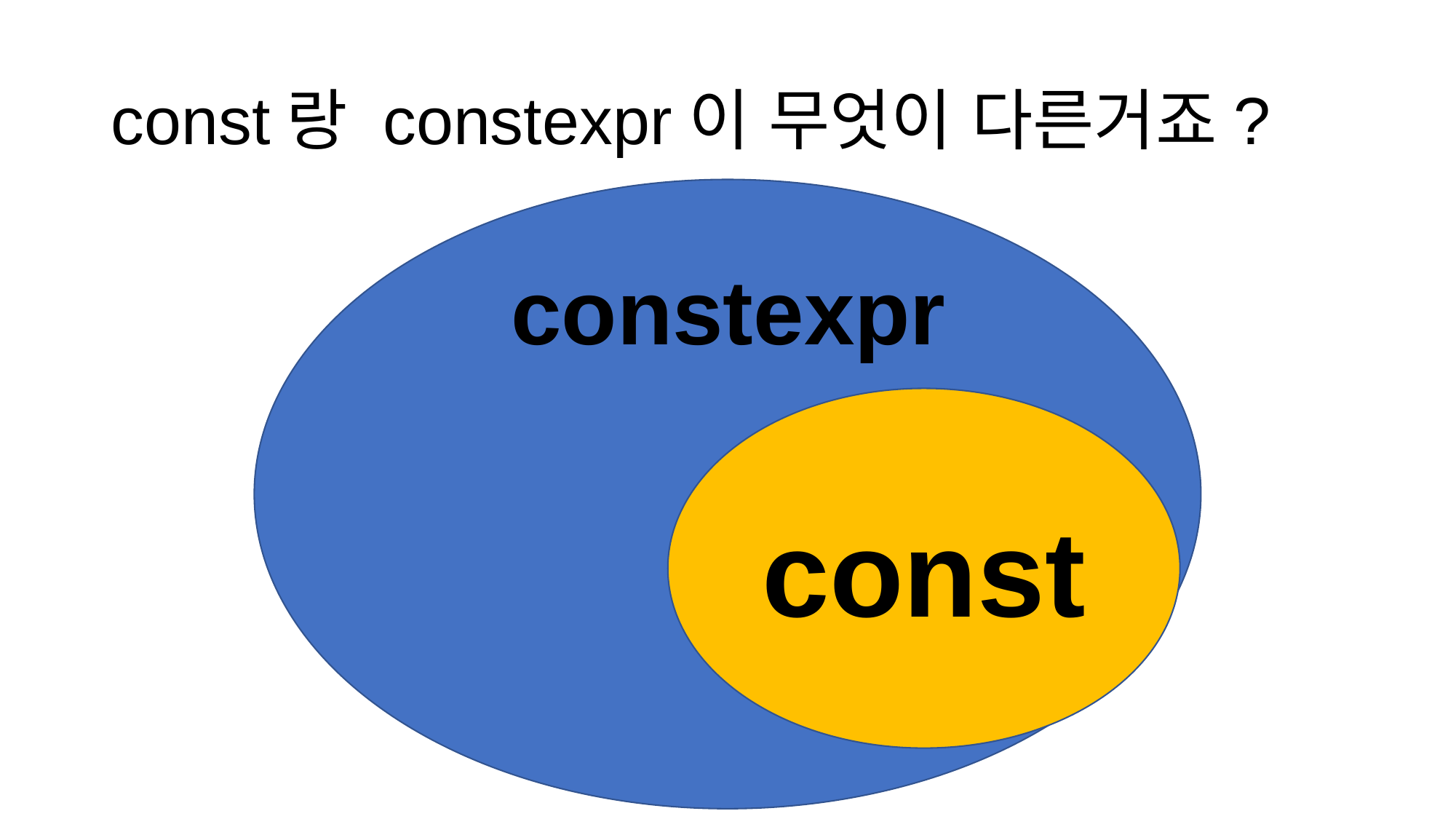

# const랑 constexpr이 무엇이 다른거죠?

constexpr
const